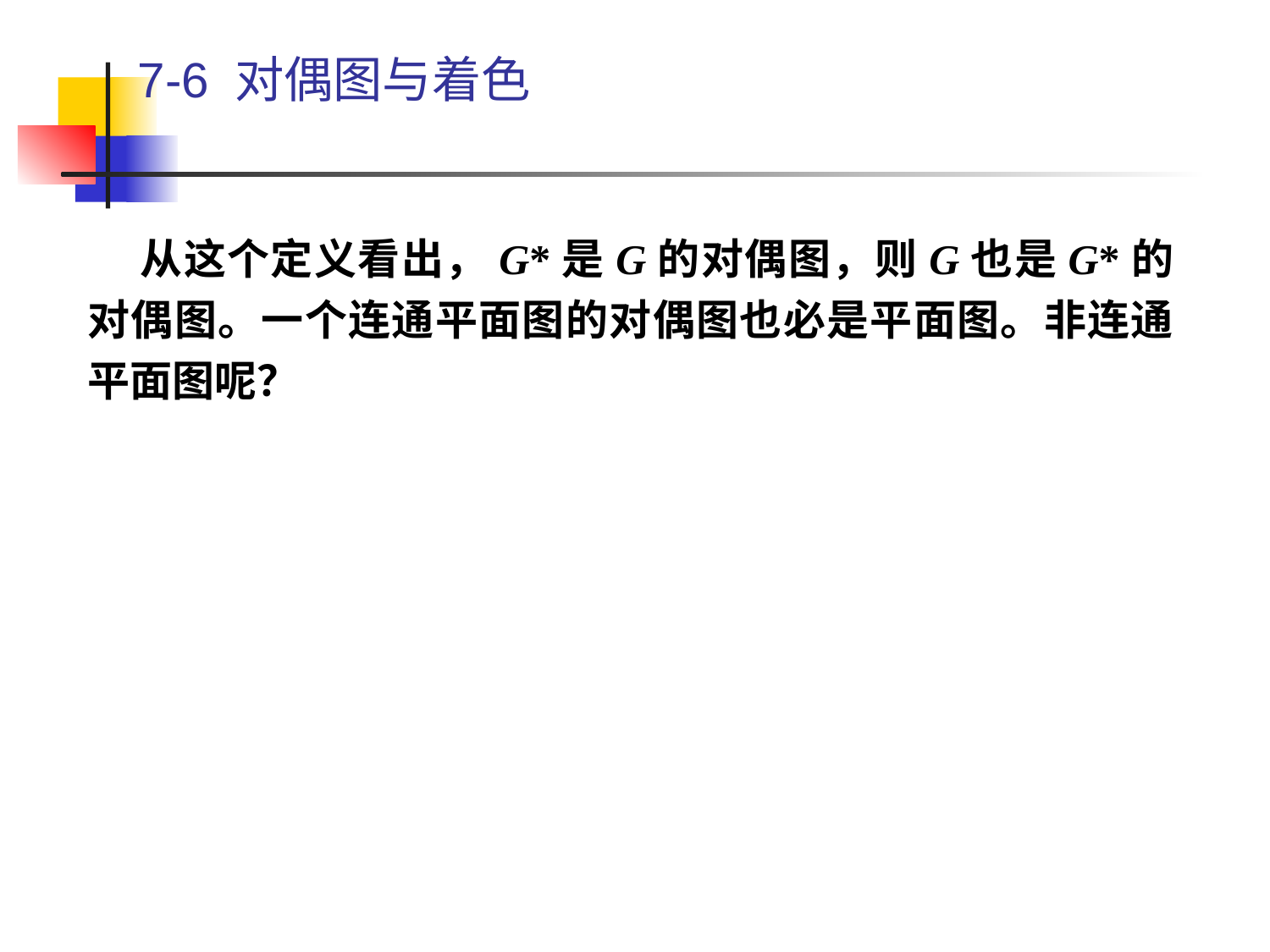

# 7-6 对偶图与着色
从这个定义看出，G*是G的对偶图，则G也是G*的对偶图。一个连通平面图的对偶图也必是平面图。非连通平面图呢？